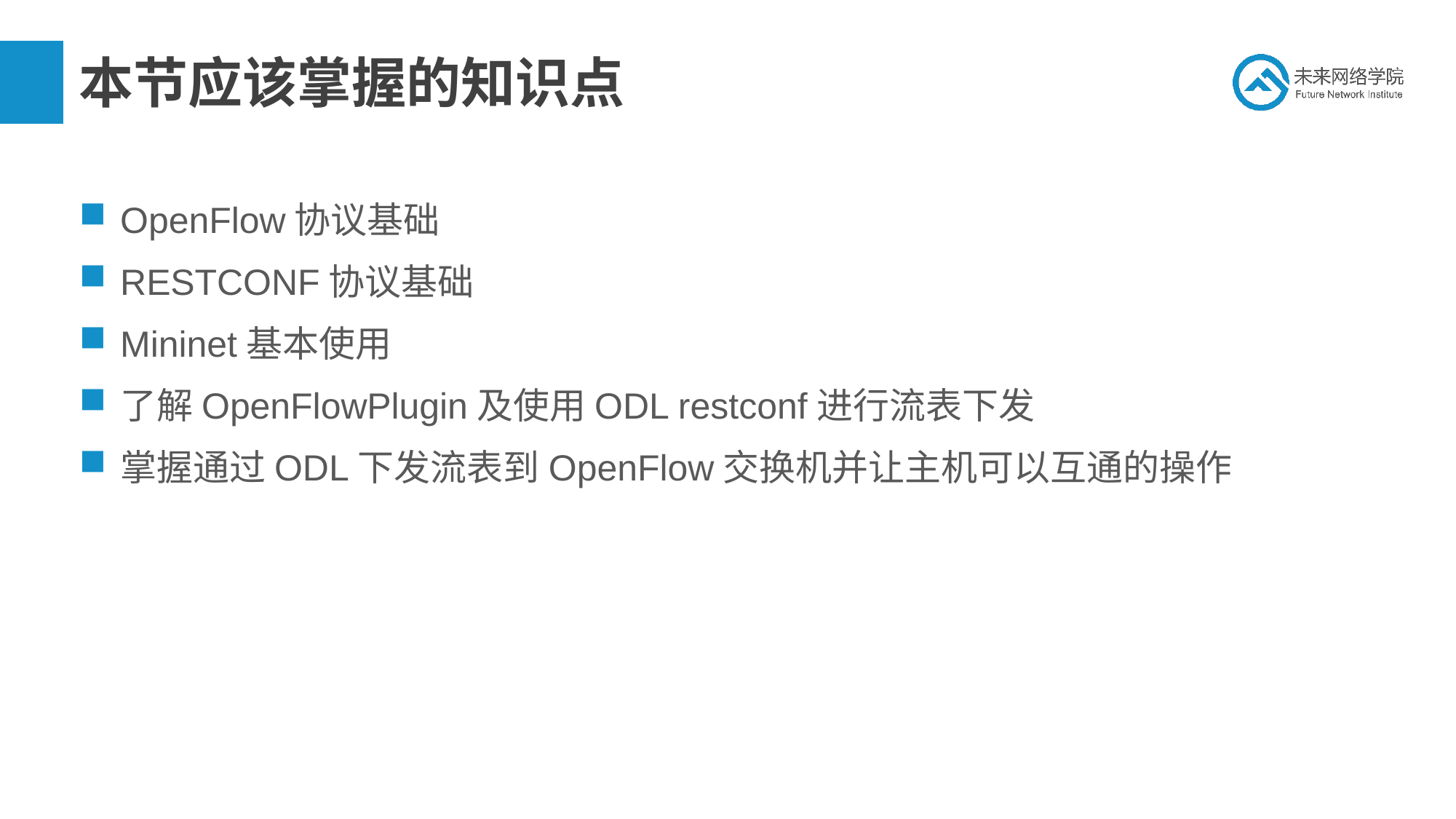

# 本节应该掌握的知识点
OpenFlow协议基础
RESTCONF协议基础
Mininet基本使用
了解OpenFlowPlugin及使用ODL restconf进行流表下发
掌握通过ODL下发流表到OpenFlow交换机并让主机可以互通的操作